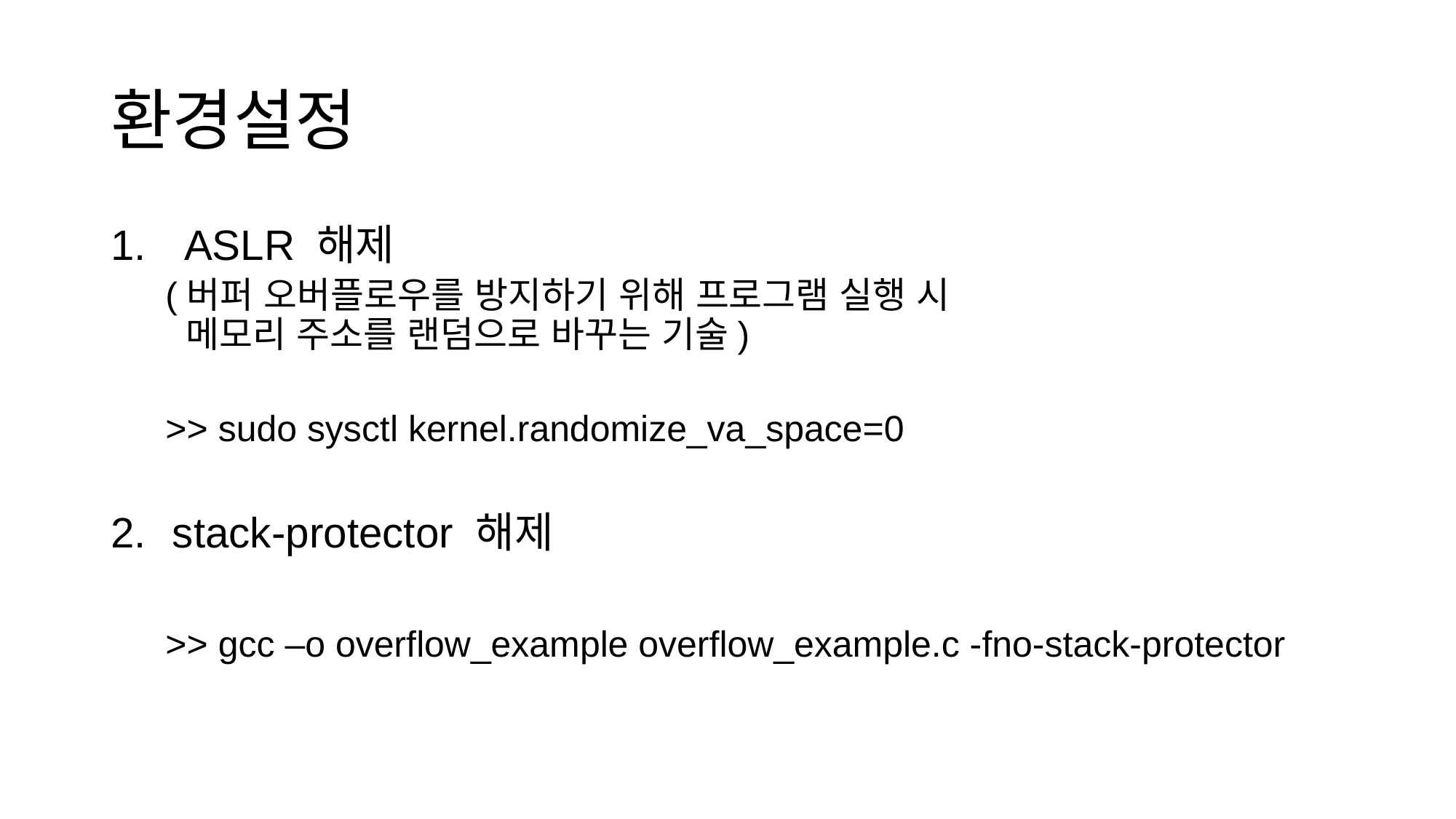

# 환경설정
 ASLR 해제
(버퍼 오버플로우를 방지하기 위해 프로그램 실행 시
  메모리 주소를 랜덤으로 바꾸는 기술)

>> sudo sysctl kernel.randomize_va_space=0

stack-protector 해제

>> gcc –o overflow_example overflow_example.c -fno-stack-protector